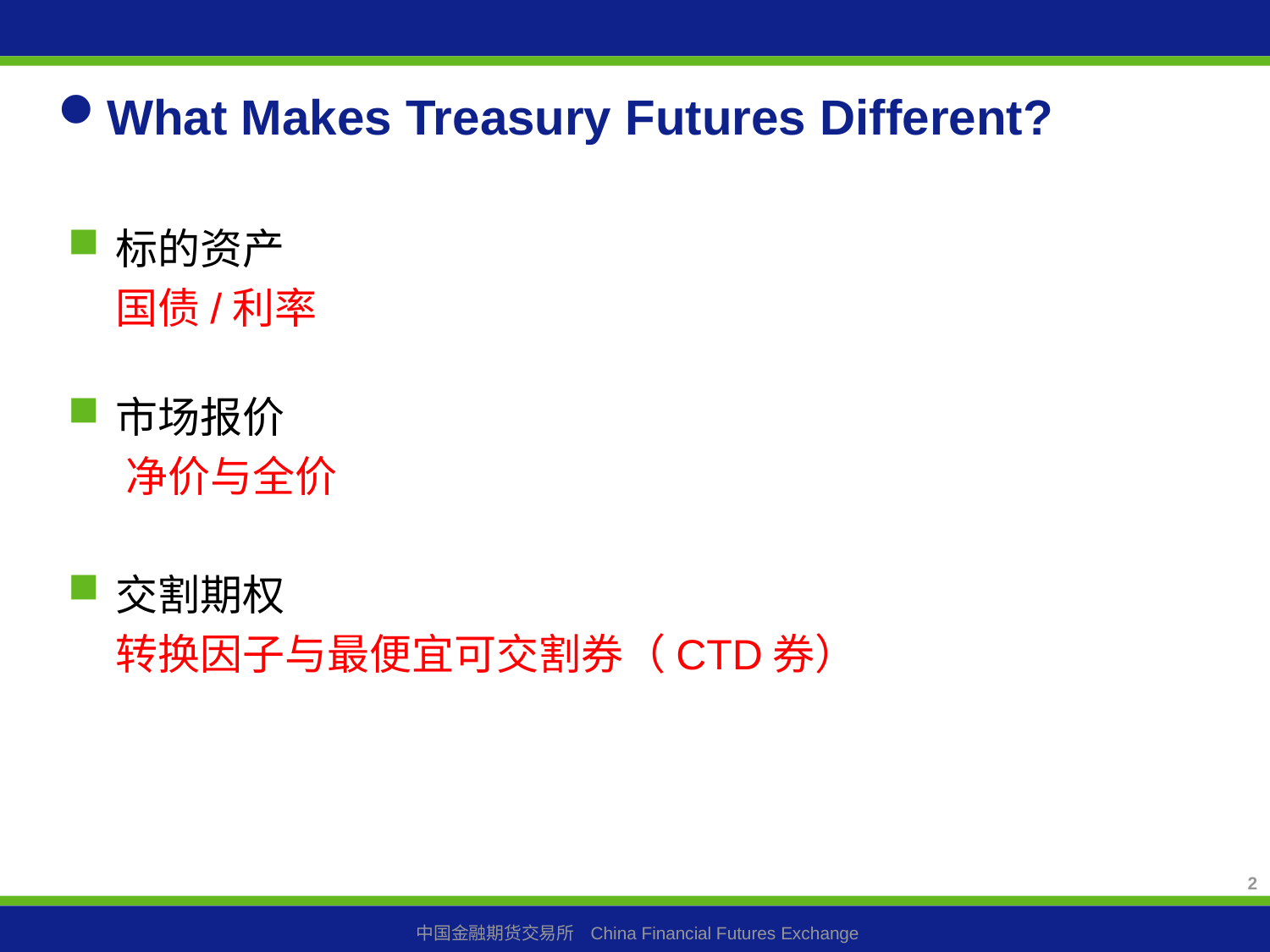

# What Makes Treasury Futures Different?
标的资产
国债/利率

市场报价
     净价与全价

交割期权
转换因子与最便宜可交割券（CTD券）

2